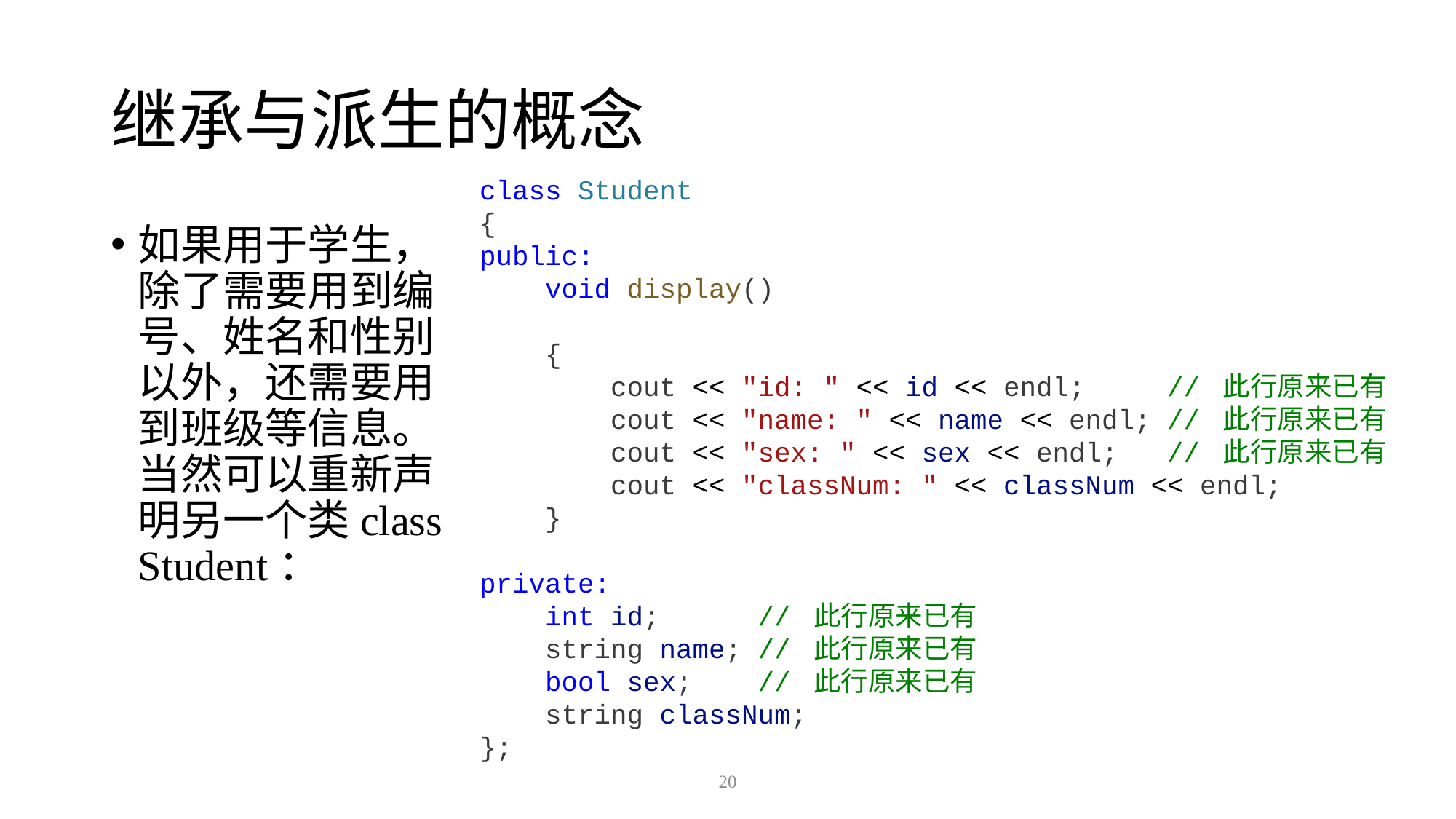

# 继承与派生的概念
class Student
{
public:
    void display()
    {
        cout << "id: " << id << endl;     // 此行原来已有
        cout << "name: " << name << endl; // 此行原来已有
        cout << "sex: " << sex << endl;   // 此行原来已有
        cout << "classNum: " << classNum << endl;
    }
private:
    int id;      // 此行原来已有
    string name; // 此行原来已有
    bool sex;    // 此行原来已有
    string classNum;
};
如果用于学生，除了需要用到编号、姓名和性别以外，还需要用到班级等信息。当然可以重新声明另一个类class Student：

20